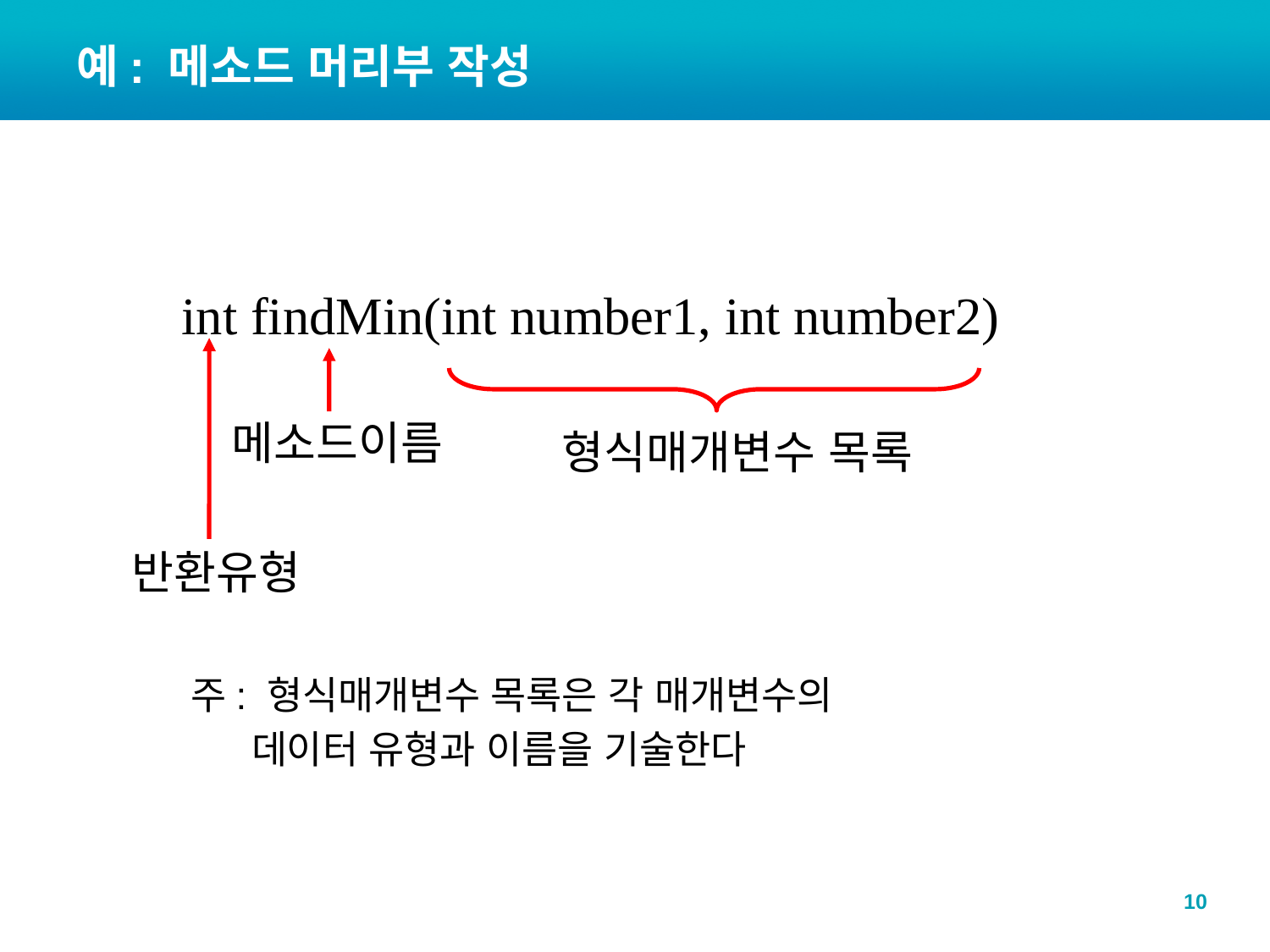

# 예: 메소드 머리부 작성

int findMin(int number1, int number2)

메소드이름
형식매개변수 목록
반환유형
주: 형식매개변수 목록은 각 매개변수의
     데이터 유형과 이름을 기술한다